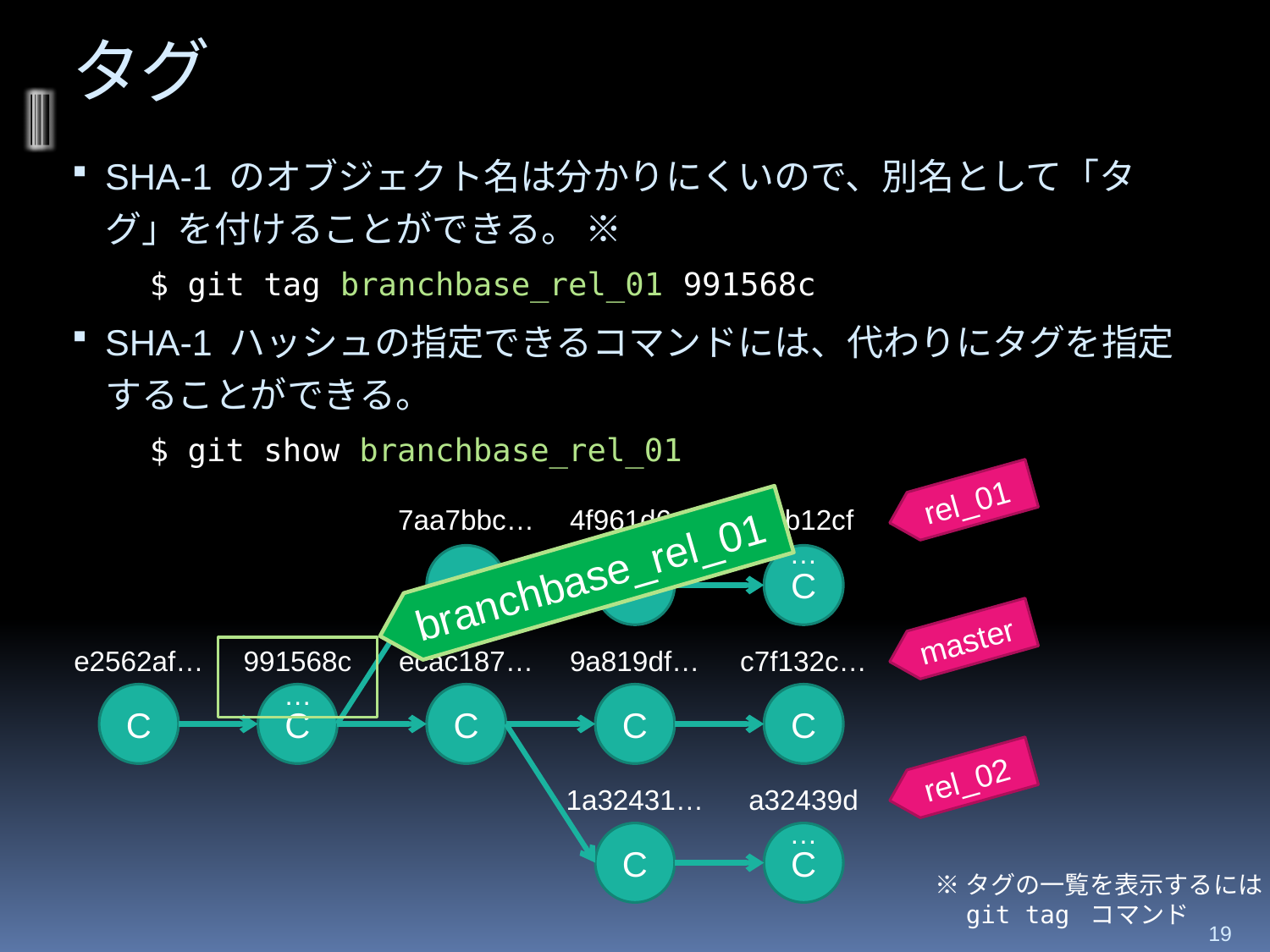

# タグ
SHA-1 のオブジェクト名は分かりにくいので、別名として「タグ」を付けることができる。 ※
	$ git tag branchbase_rel_01 991568c
SHA-1 ハッシュの指定できるコマンドには、代わりにタグを指定することができる。
	$ git show branchbase_rel_01
rel_01
7aa7bbc…
4f961d6…
37b12cf …
branchbase_rel_01
C
C
C
master
e2562af…
991568c…
ecac187…
9a819df…
c7f132c…
C
C
C
C
C
rel_02
1a32431…
a32439d…
C
C
※タグの一覧を表示するには
　git tag コマンド
19